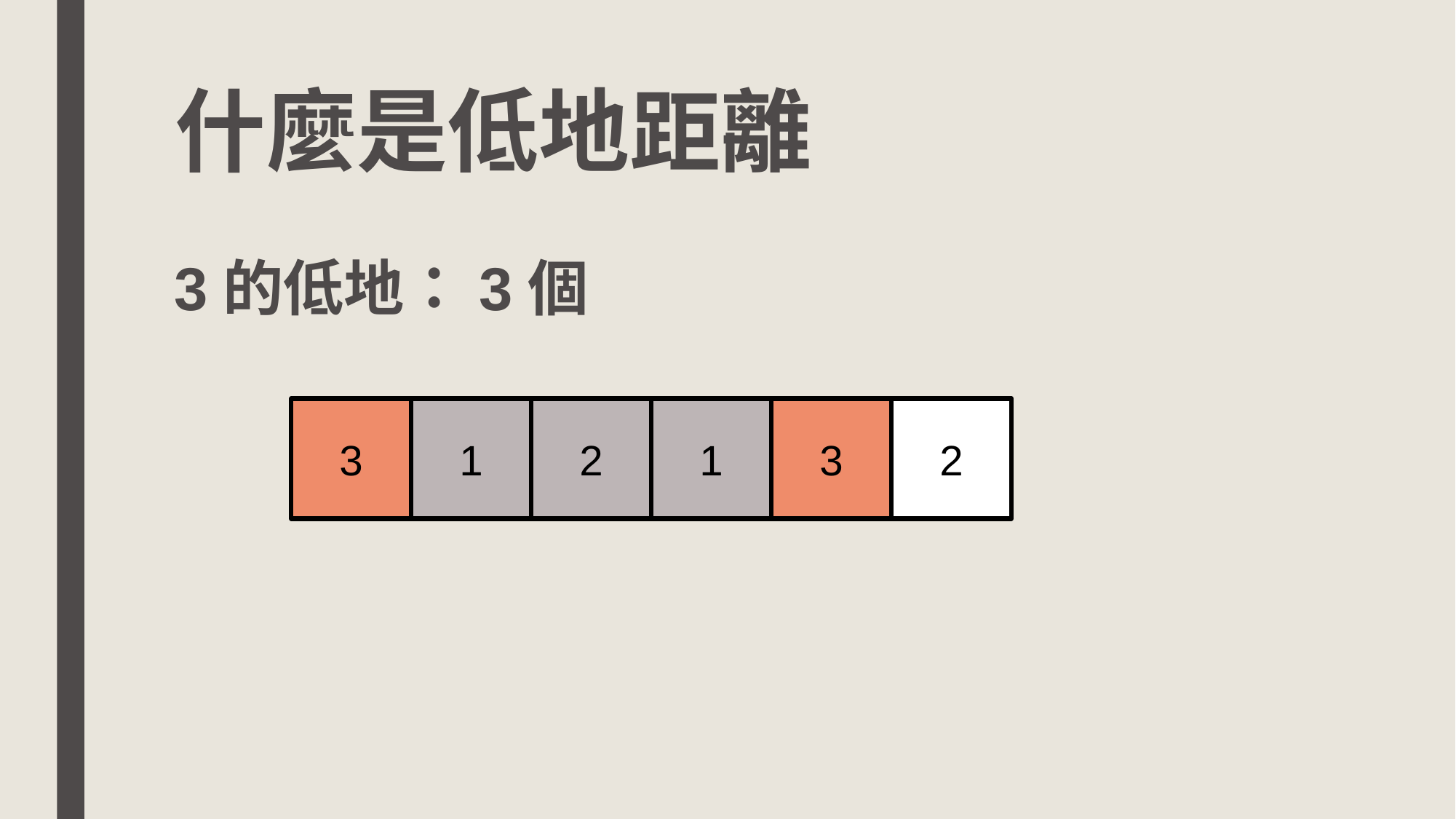

# 什麼是低地距離
3的低地：3個
3
1
2
1
3
2